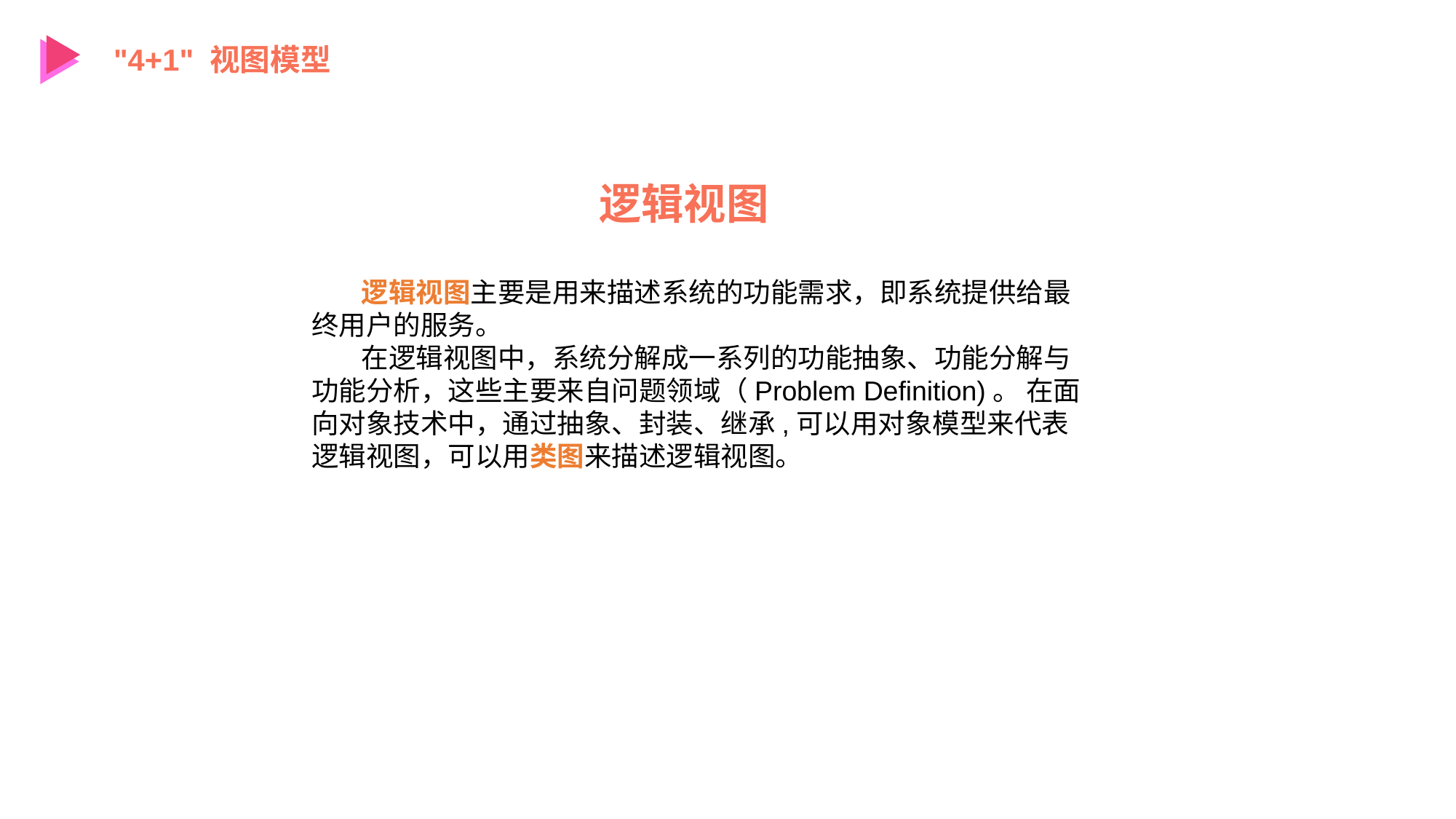

"4+1" 视图模型

逻辑视图
       逻辑视图主要是用来描述系统的功能需求，即系统提供给最终用户的服务。
       在逻辑视图中，系统分解成一系列的功能抽象、功能分解与功能分析，这些主要来自问题领域（Problem Definition)。 在面向对象技术中，通过抽象、封装、继承,可以用对象模型来代表逻辑视图，可以用类图来描述逻辑视图。